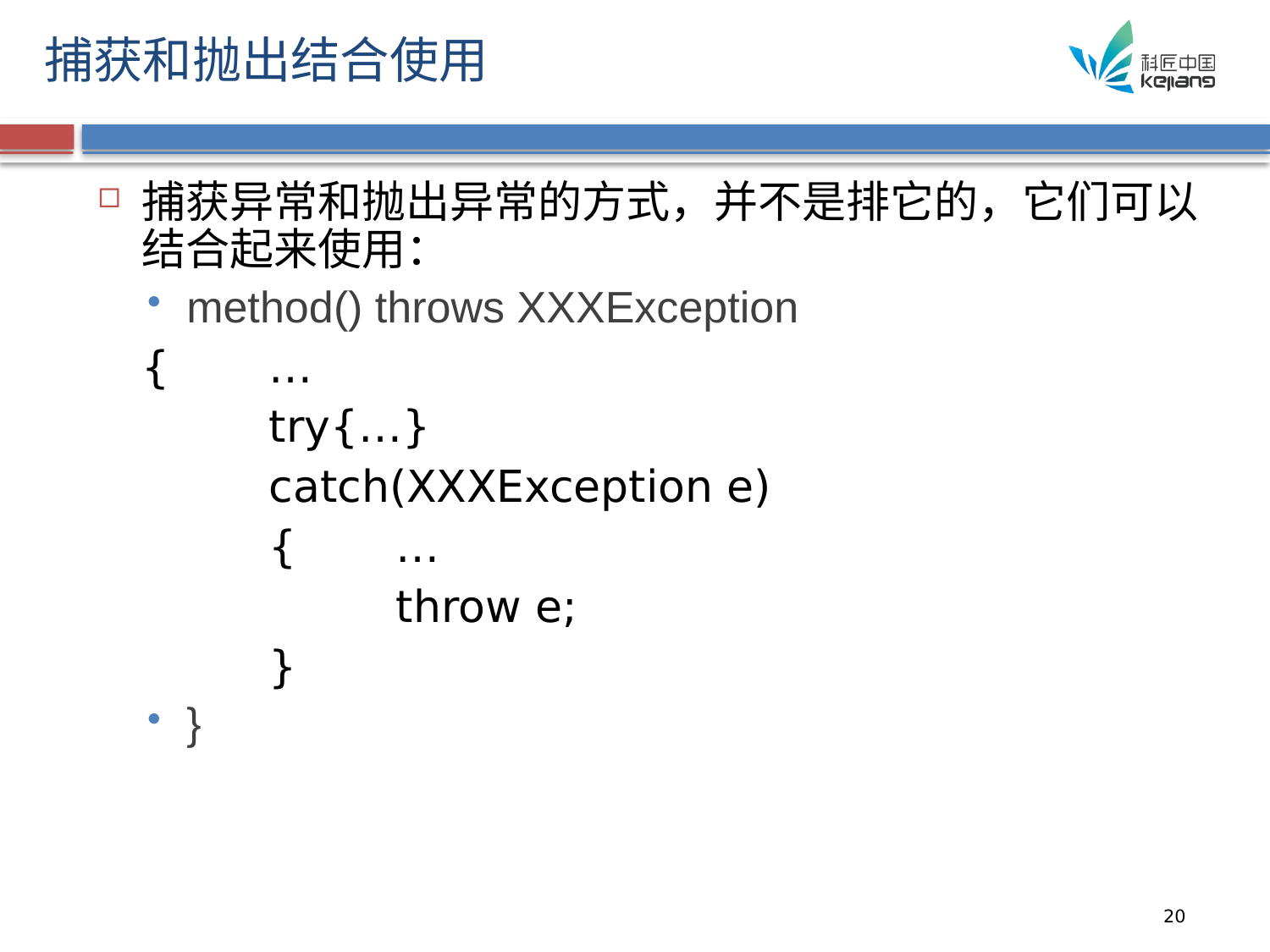

# 捕获和抛出结合使用
捕获异常和抛出异常的方式，并不是排它的，它们可以结合起来使用：
method() throws XXXException
	{	…
		try{…}
		catch(XXXException e)
		{	…
			throw e;
		}
}
20